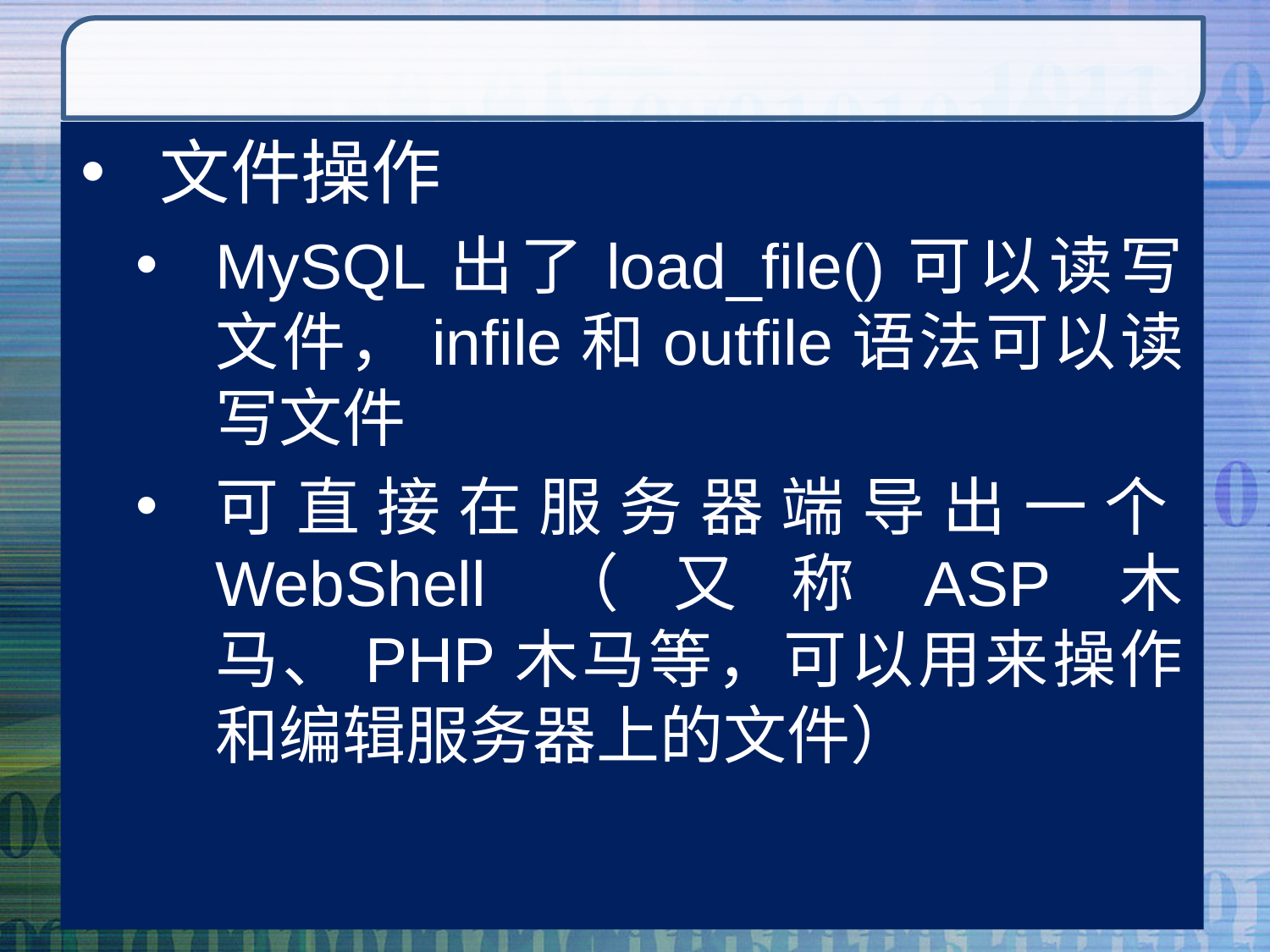

#
文件操作
MySQL出了load_file()可以读写文件，infile和outfile语法可以读写文件
可直接在服务器端导出一个WebShell（又称ASP木马、PHP木马等，可以用来操作和编辑服务器上的文件）